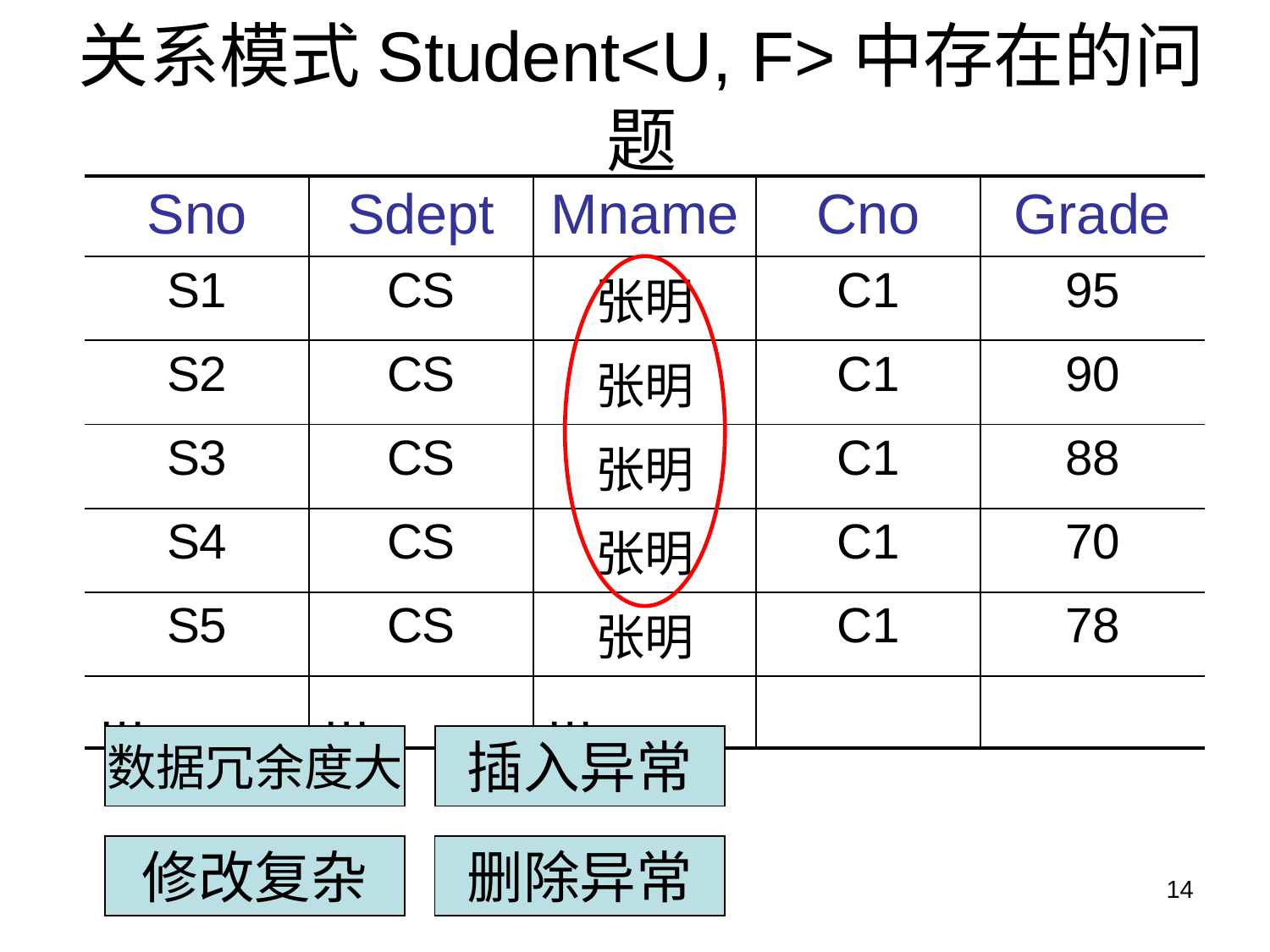

# 关系模式Student<U, F>中存在的问题
| Sno | Sdept | Mname | Cno | Grade |
| --- | --- | --- | --- | --- |
| S1 | CS | 张明 | C1 | 95 |
| S2 | CS | 张明 | C1 | 90 |
| S3 | CS | 张明 | C1 | 88 |
| S4 | CS | 张明 | C1 | 70 |
| S5 | CS | 张明 | C1 | 78 |
| … | … | … |  |  |

数据冗余度大
插入异常
修改复杂
删除异常
14